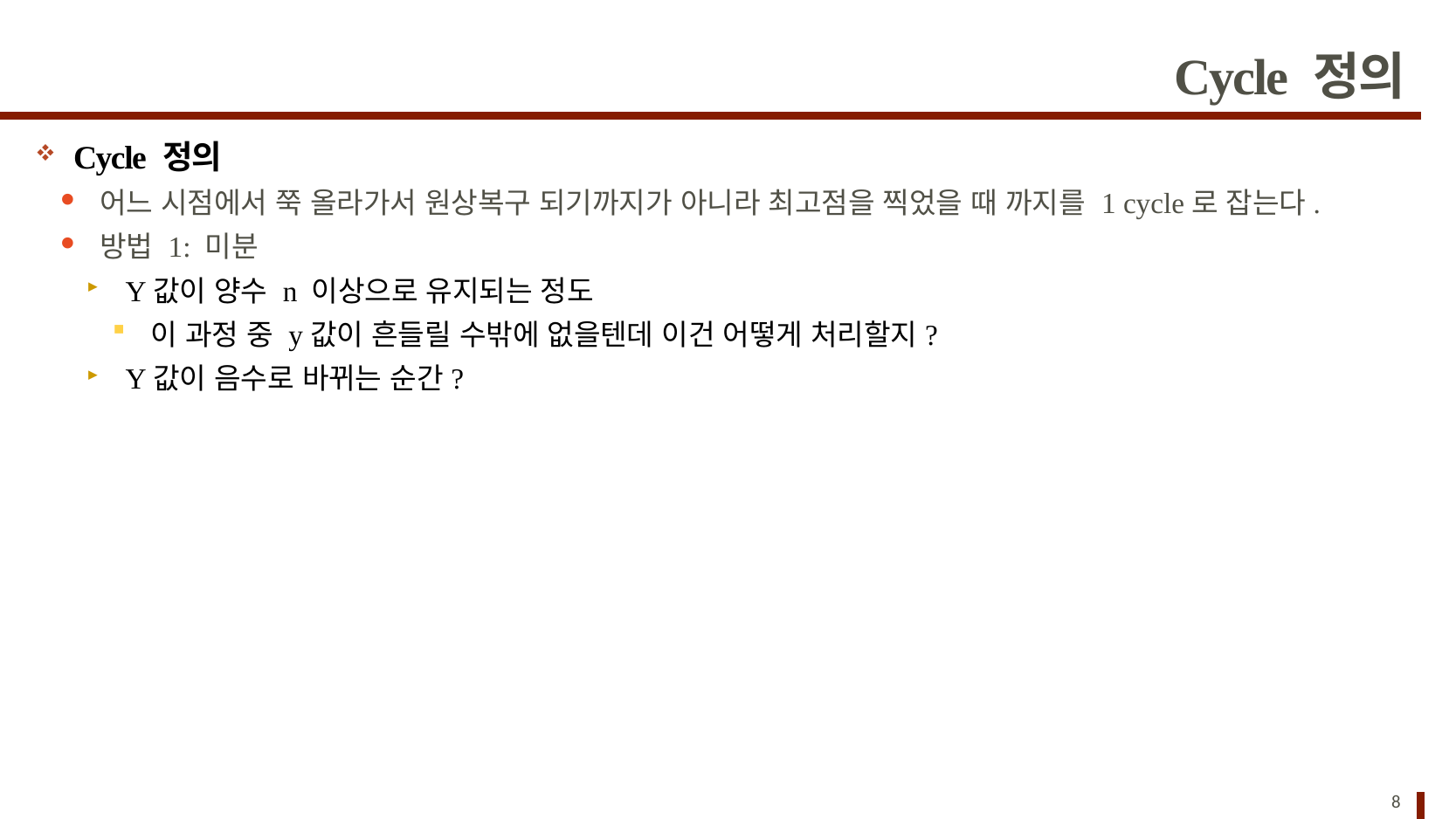

# Cycle 정의
Cycle 정의
어느 시점에서 쭉 올라가서 원상복구 되기까지가 아니라 최고점을 찍었을 때 까지를 1 cycle로 잡는다.
방법 1: 미분
Y값이 양수 n 이상으로 유지되는 정도
이 과정 중 y값이 흔들릴 수밖에 없을텐데 이건 어떻게 처리할지?
Y값이 음수로 바뀌는 순간?

8